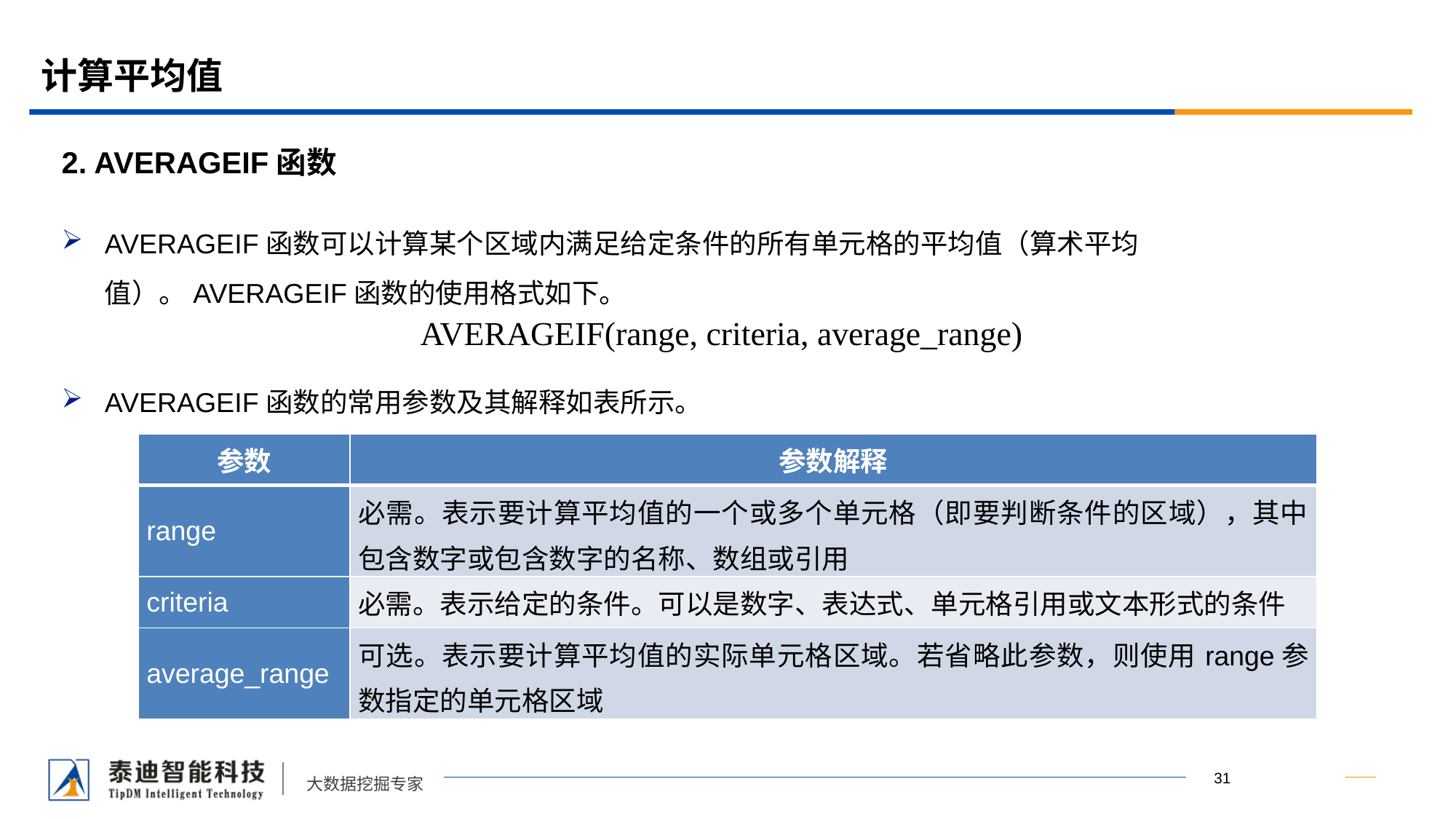

# 计算平均值
2. AVERAGEIF函数
AVERAGEIF函数可以计算某个区域内满足给定条件的所有单元格的平均值（算术平均值）。AVERAGEIF函数的使用格式如下。

AVERAGEIF函数的常用参数及其解释如表所示。
AVERAGEIF(range, criteria, average_range)
| 参数 | 参数解释 |
| --- | --- |
| range | 必需。表示要计算平均值的一个或多个单元格（即要判断条件的区域），其中包含数字或包含数字的名称、数组或引用 |
| criteria | 必需。表示给定的条件。可以是数字、表达式、单元格引用或文本形式的条件 |
| average\_range | 可选。表示要计算平均值的实际单元格区域。若省略此参数，则使用range参数指定的单元格区域 |